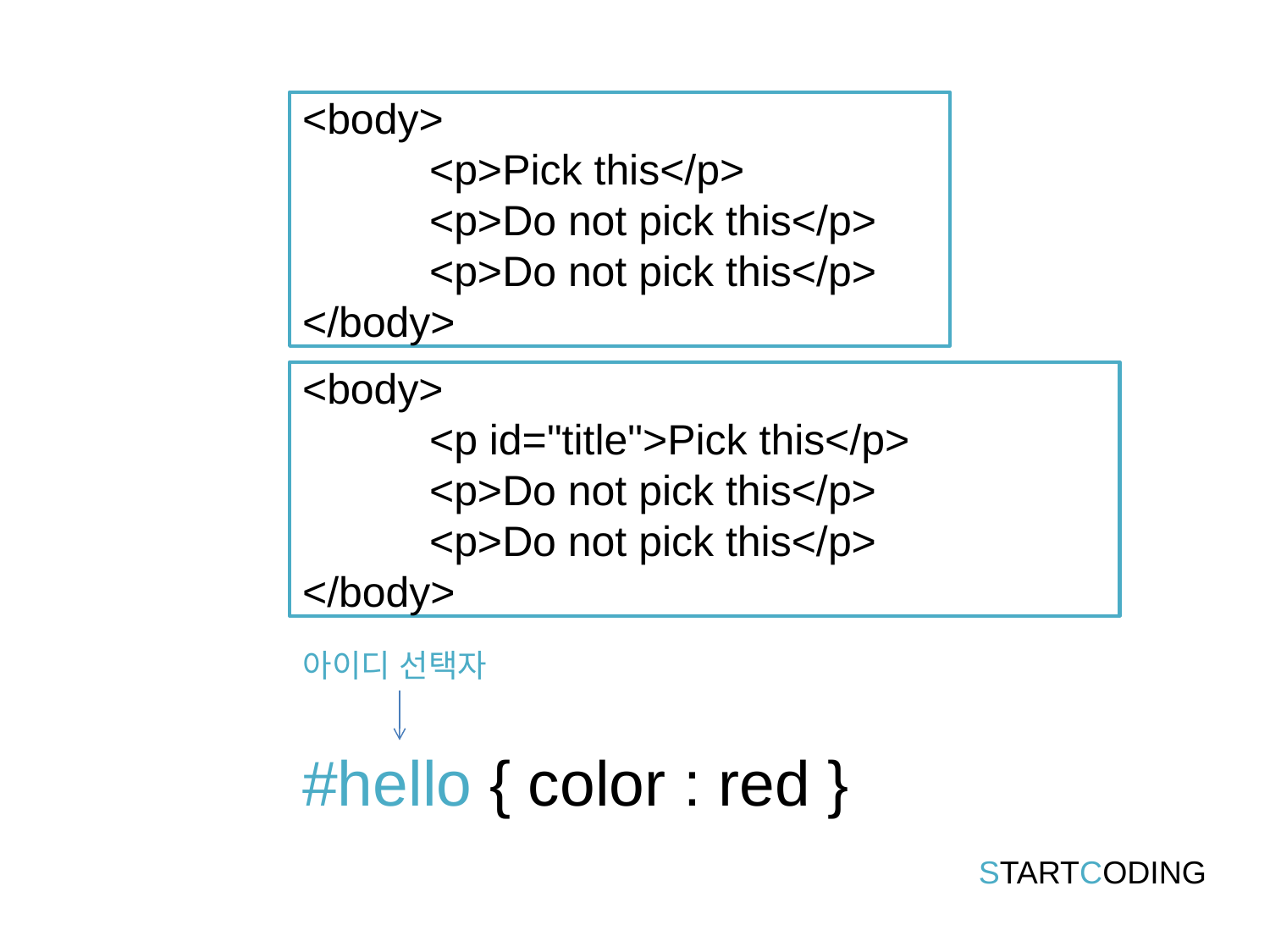

<body>
	<p>Pick this</p>
	<p>Do not pick this</p>
	<p>Do not pick this</p>
</body>
<body>
	<p id="title">Pick this</p>
	<p>Do not pick this</p>
	<p>Do not pick this</p>
</body>
아이디 선택자
#hello { color : red }
STARTCODING